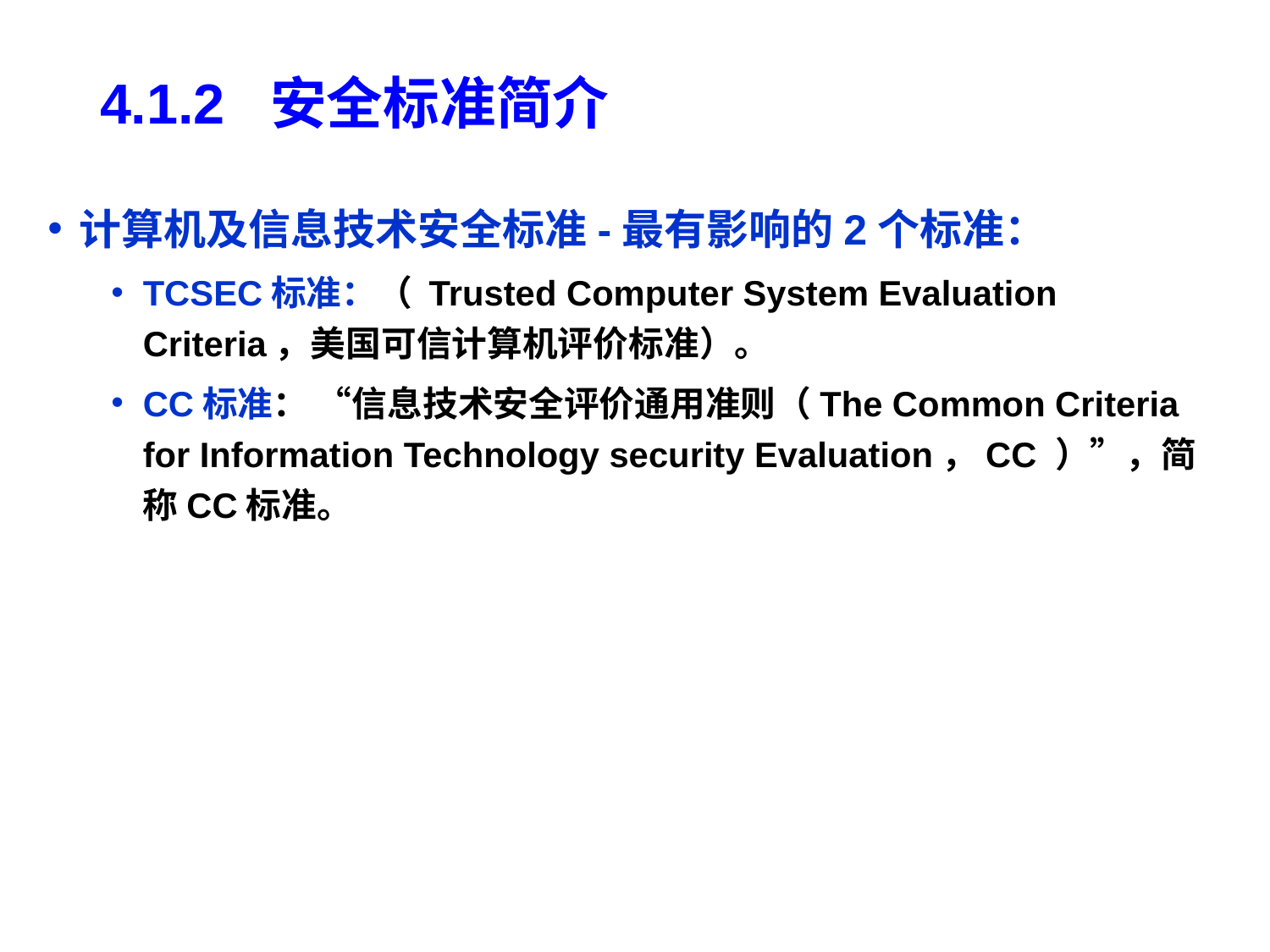

# 4.1.2  安全标准简介
计算机及信息技术安全标准-最有影响的2个标准：
TCSEC标准：（ Trusted Computer System Evaluation Criteria，美国可信计算机评价标准）。
CC标准： “信息技术安全评价通用准则（The Common Criteria for Information Technology security Evaluation，CC ）”，简称CC标准。